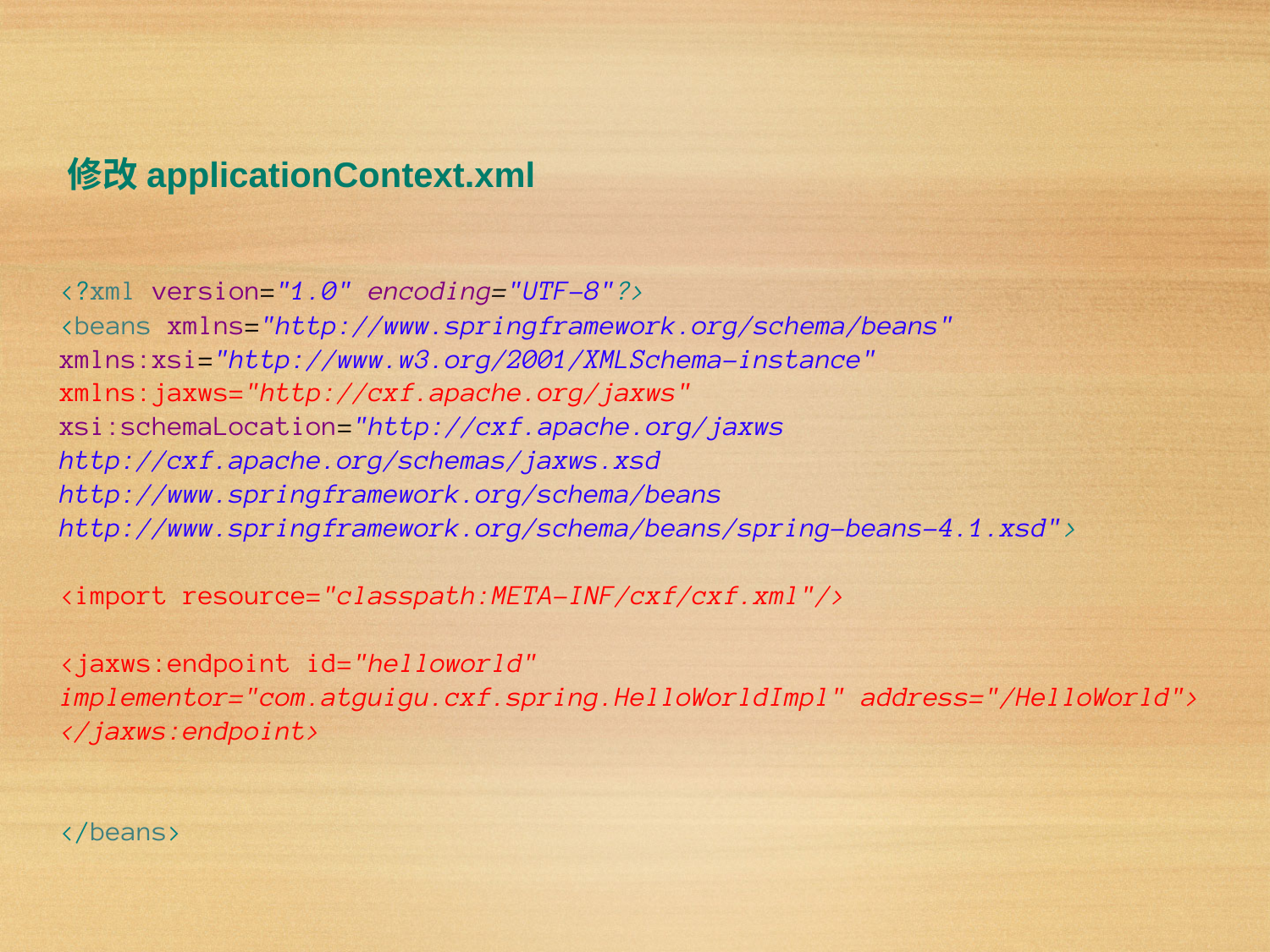

修改applicationContext.xml
<?xml version="1.0" encoding="UTF-8"?>
<beans xmlns="http://www.springframework.org/schema/beans"
xmlns:xsi="http://www.w3.org/2001/XMLSchema-instance"
xmlns:jaxws="http://cxf.apache.org/jaxws"
xsi:schemaLocation="http://cxf.apache.org/jaxws http://cxf.apache.org/schemas/jaxws.xsd
http://www.springframework.org/schema/beans http://www.springframework.org/schema/beans/spring-beans-4.1.xsd">

<import resource="classpath:META-INF/cxf/cxf.xml"/>

<jaxws:endpoint id="helloworld" implementor="com.atguigu.cxf.spring.HelloWorldImpl" address="/HelloWorld">
</jaxws:endpoint>

</beans>